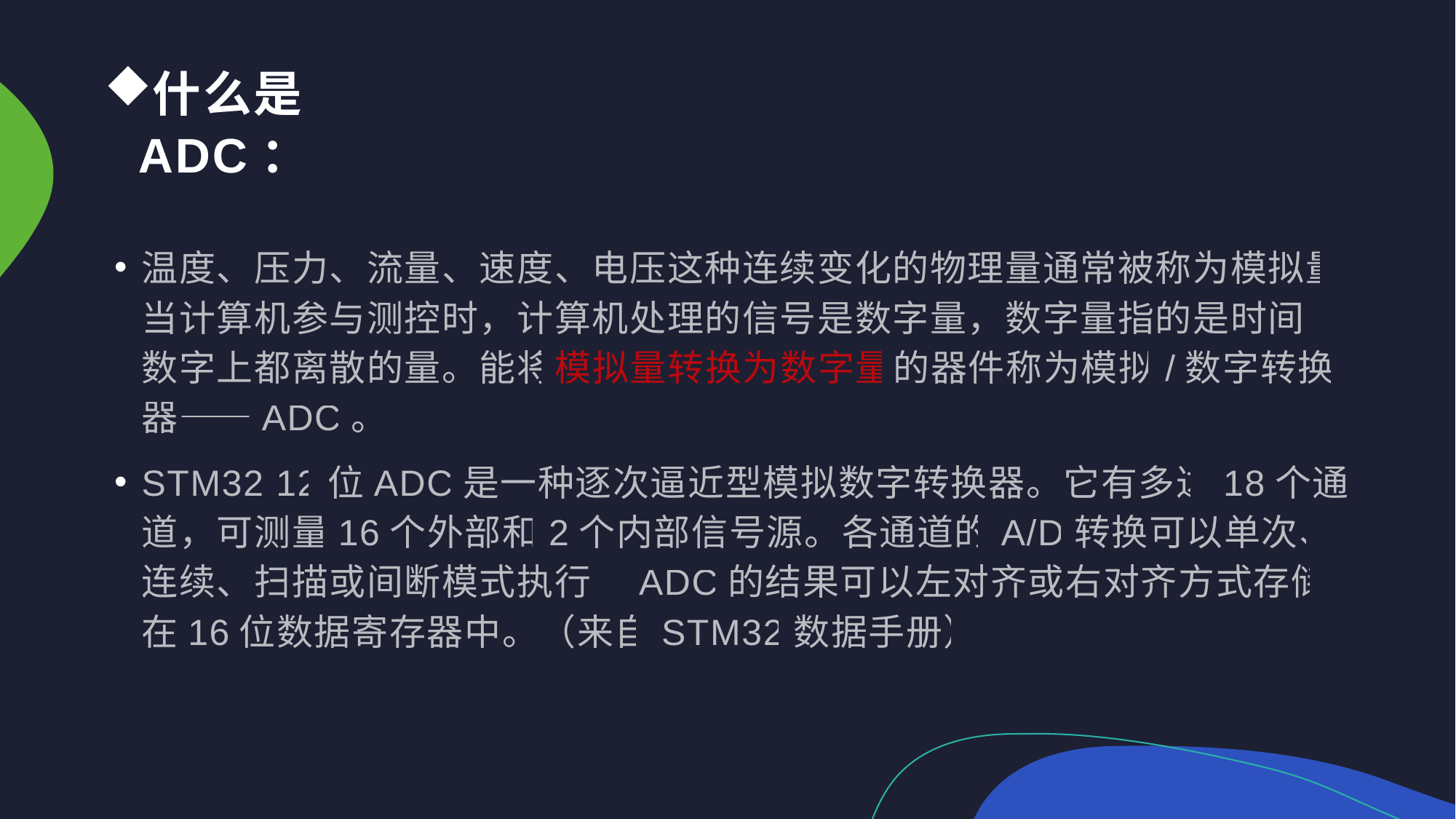

# 什么是ADC：
温度、压力、流量、速度、电压这种连续变化的物理量通常被称为模拟量。当计算机参与测控时，计算机处理的信号是数字量，数字量指的是时间和数字上都离散的量。能将模拟量转换为数字量的器件称为模拟/数字转换器——ADC。
STM32 12位ADC是一种逐次逼近型模拟数字转换器。它有多达18个通道，可测量16个外部和2个内部信号源。各通道的A/D转换可以单次、连续、扫描或间断模式执行。ADC的结果可以左对齐或右对齐方式存储在16位数据寄存器中。（来自STM32数据手册）